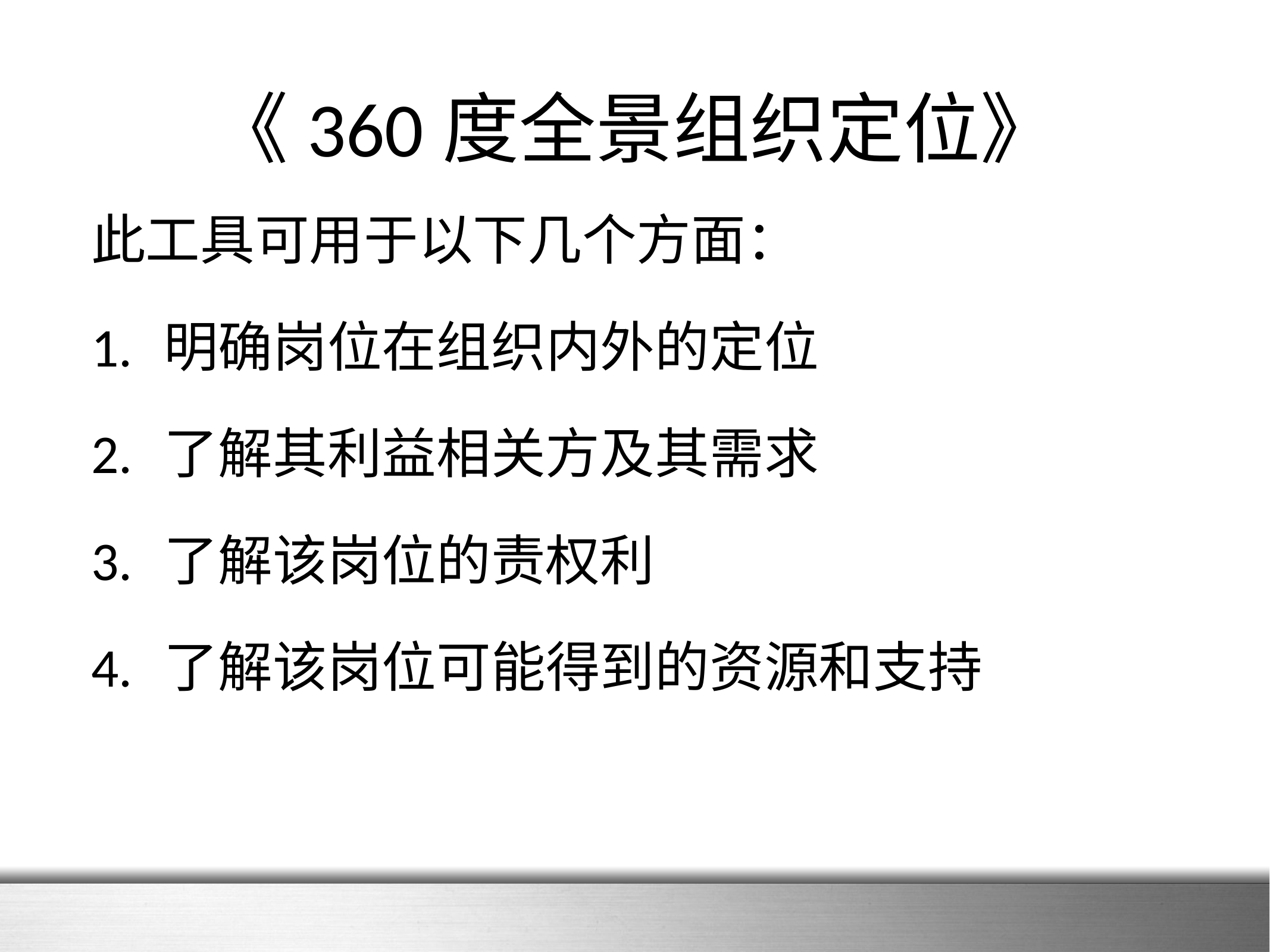

# 《360度全景组织定位》
此工具可用于以下几个方面：
明确岗位在组织内外的定位
了解其利益相关方及其需求
了解该岗位的责权利
了解该岗位可能得到的资源和支持